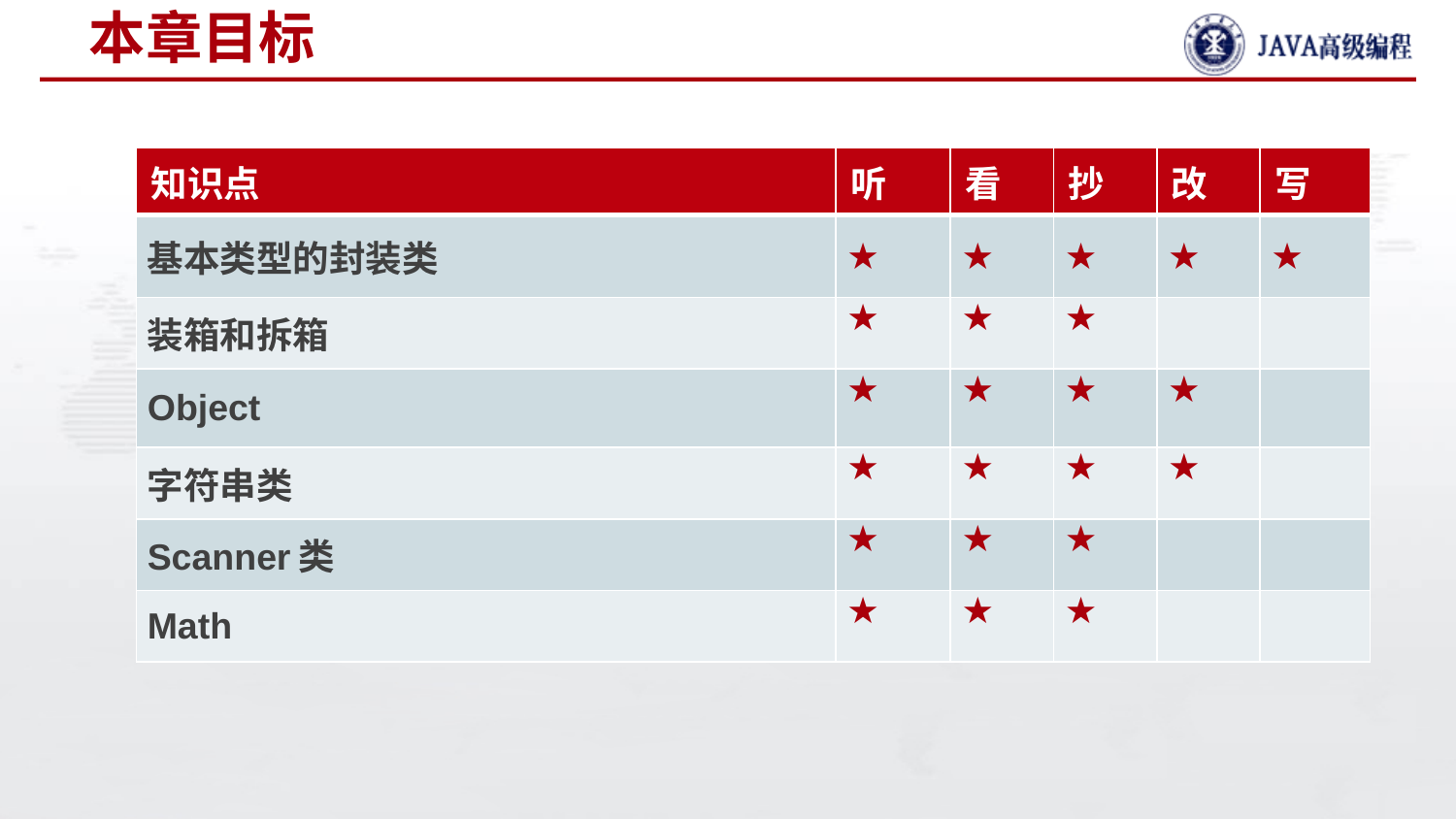

# 本章目标

| 知识点 | 听 | 看 | 抄 | 改 | 写 |
| --- | --- | --- | --- | --- | --- |
| 基本类型的封装类 | ★ | ★ | ★ | ★ | ★ |
| 装箱和拆箱 | ★ | ★ | ★ |  |  |
| Object | ★ | ★ | ★ | ★ |  |
| 字符串类 | ★ | ★ | ★ | ★ |  |
| Scanner类 | ★ | ★ | ★ |  |  |
| Math | ★ | ★ | ★ |  |  |